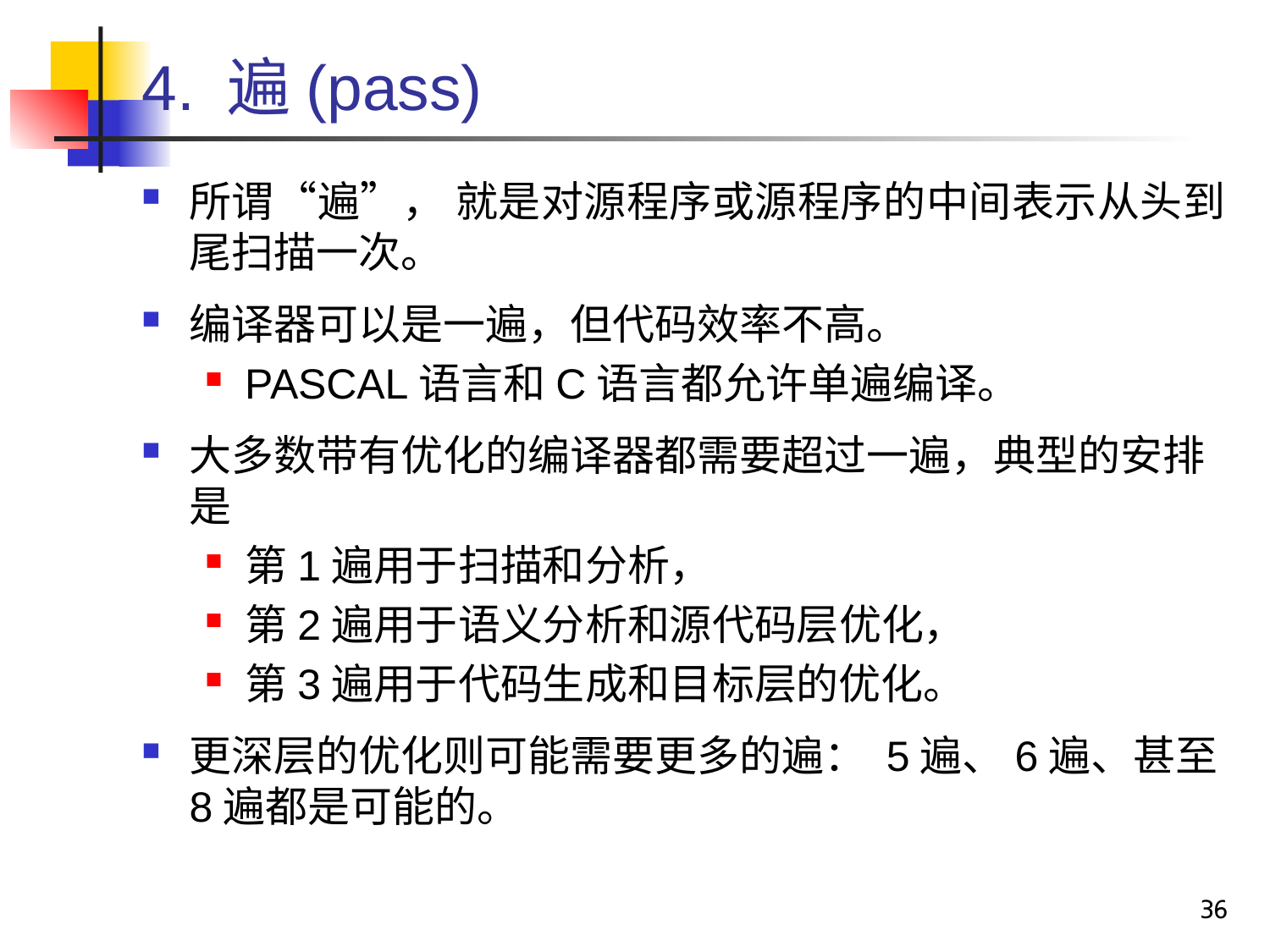

# 4. 遍(pass)
所谓“遍”， 就是对源程序或源程序的中间表示从头到尾扫描一次。
编译器可以是一遍，但代码效率不高。
PASCAL语言和C语言都允许单遍编译。
大多数带有优化的编译器都需要超过一遍，典型的安排是
第1遍用于扫描和分析，
第2遍用于语义分析和源代码层优化，
第3遍用于代码生成和目标层的优化。
更深层的优化则可能需要更多的遍： 5遍、6遍、甚至8遍都是可能的。
36